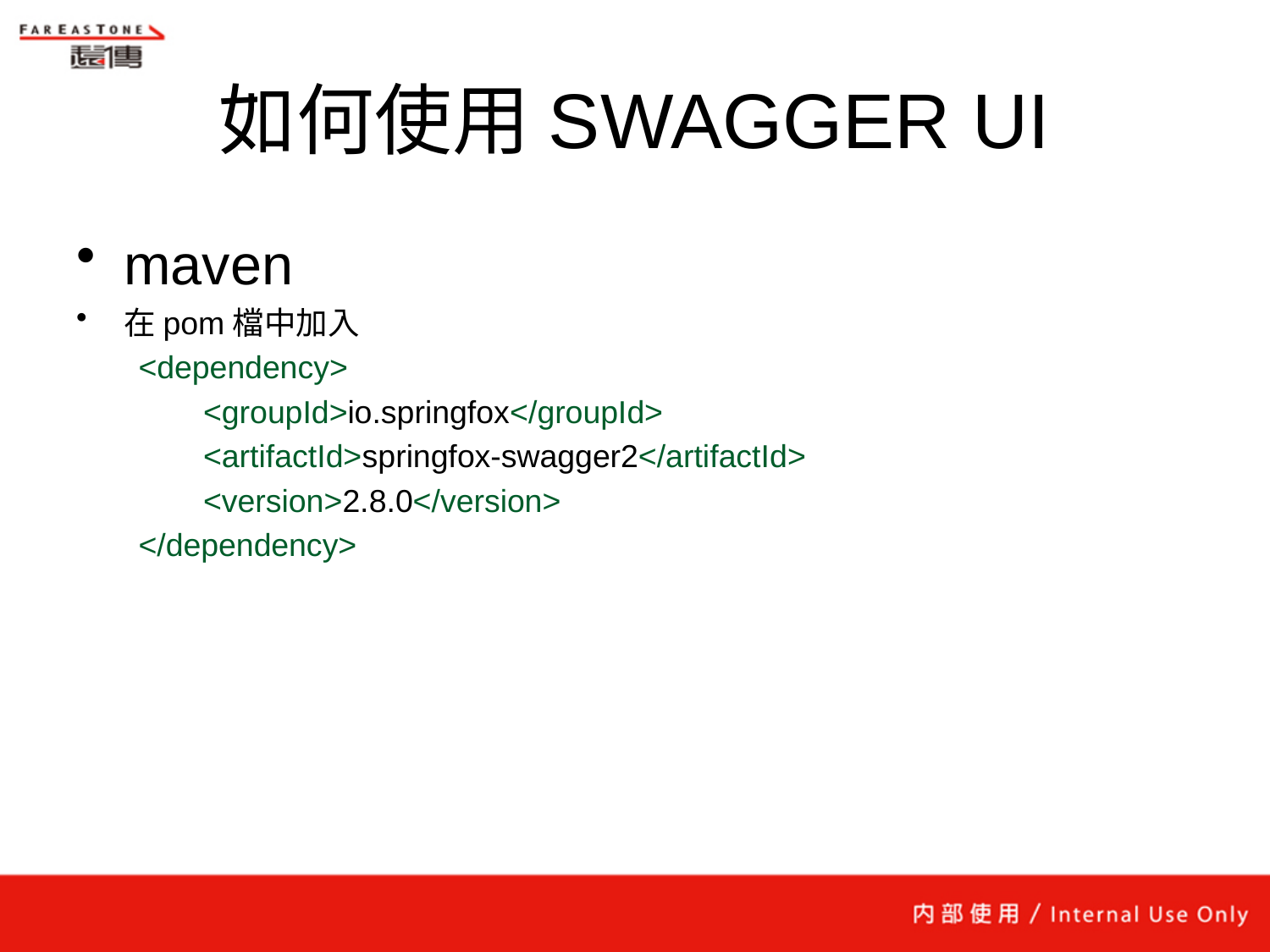

# 如何使用SWAGGER UI
maven
在pom檔中加入
       <dependency>
    	<groupId>io.springfox</groupId>
    	<artifactId>springfox-swagger2</artifactId>
    	<version>2.8.0</version>
       </dependency>